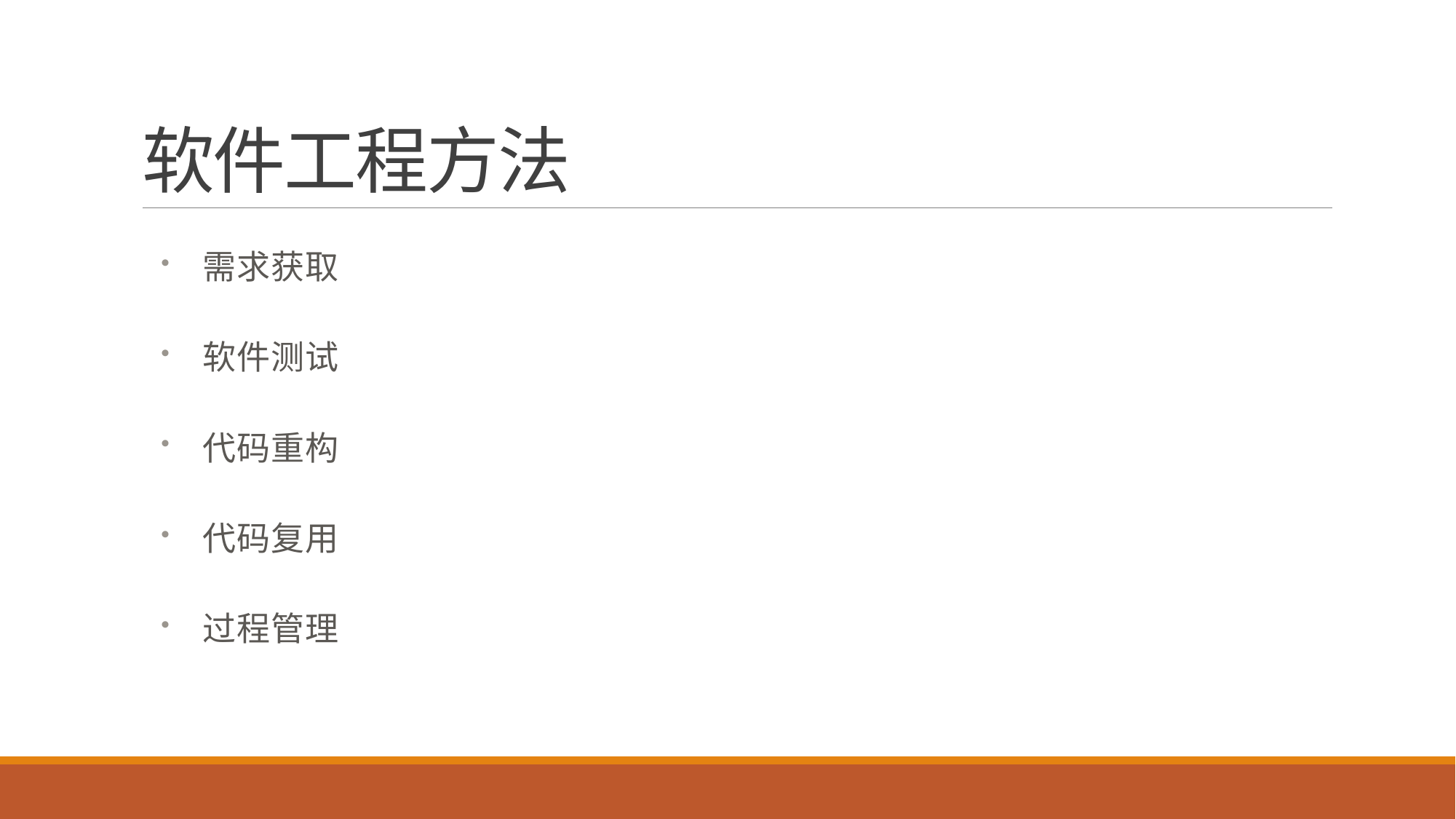

# 软件工程方法
需求获取
软件测试
代码重构
代码复用
过程管理